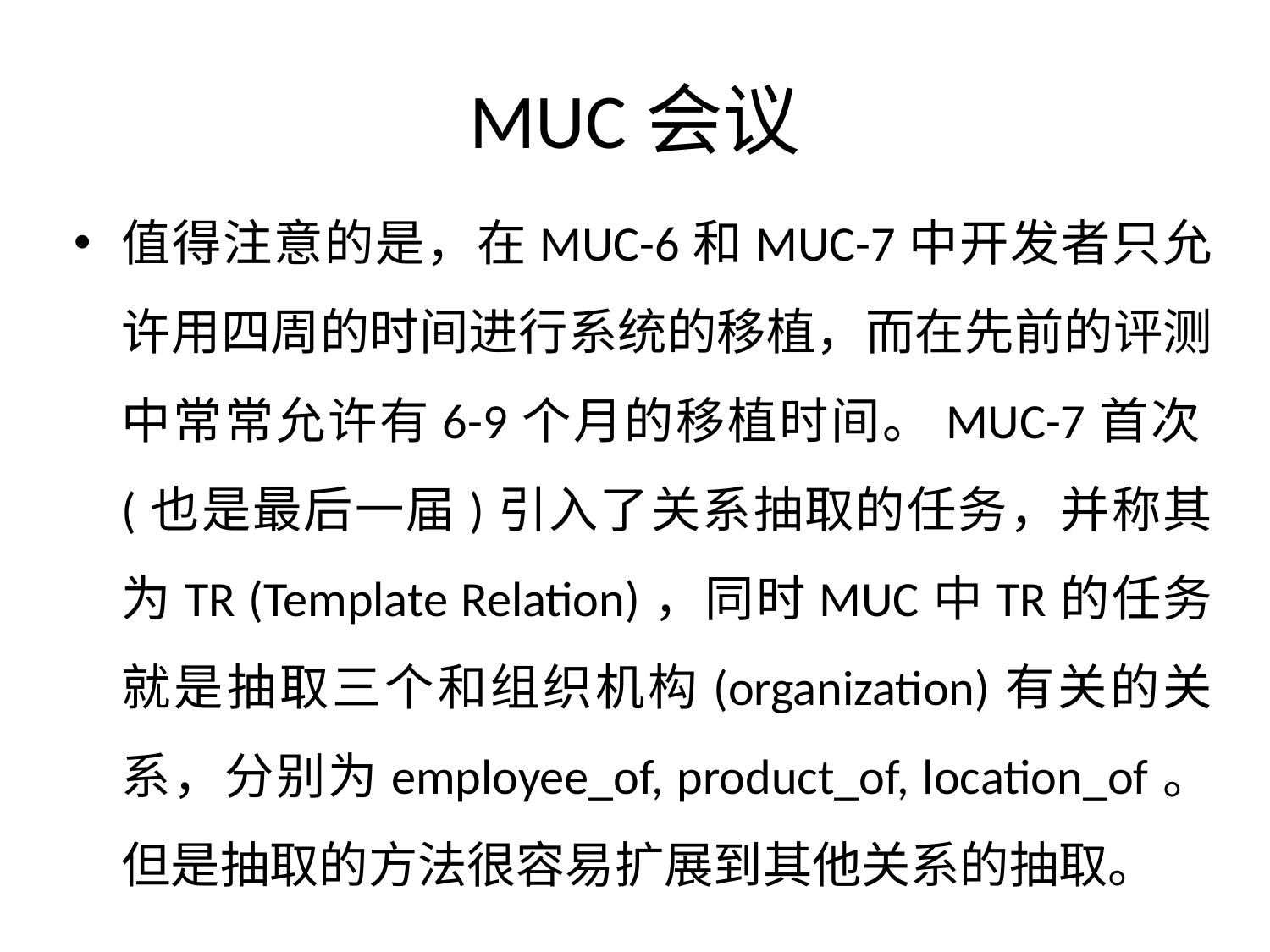

# MUC会议
值得注意的是，在MUC-6和MUC-7中开发者只允许用四周的时间进行系统的移植，而在先前的评测中常常允许有6-9个月的移植时间。MUC-7首次(也是最后一届)引入了关系抽取的任务，并称其为TR (Template Relation)，同时MUC中TR的任务就是抽取三个和组织机构(organization)有关的关系，分别为employee_of, product_of, location_of。但是抽取的方法很容易扩展到其他关系的抽取。